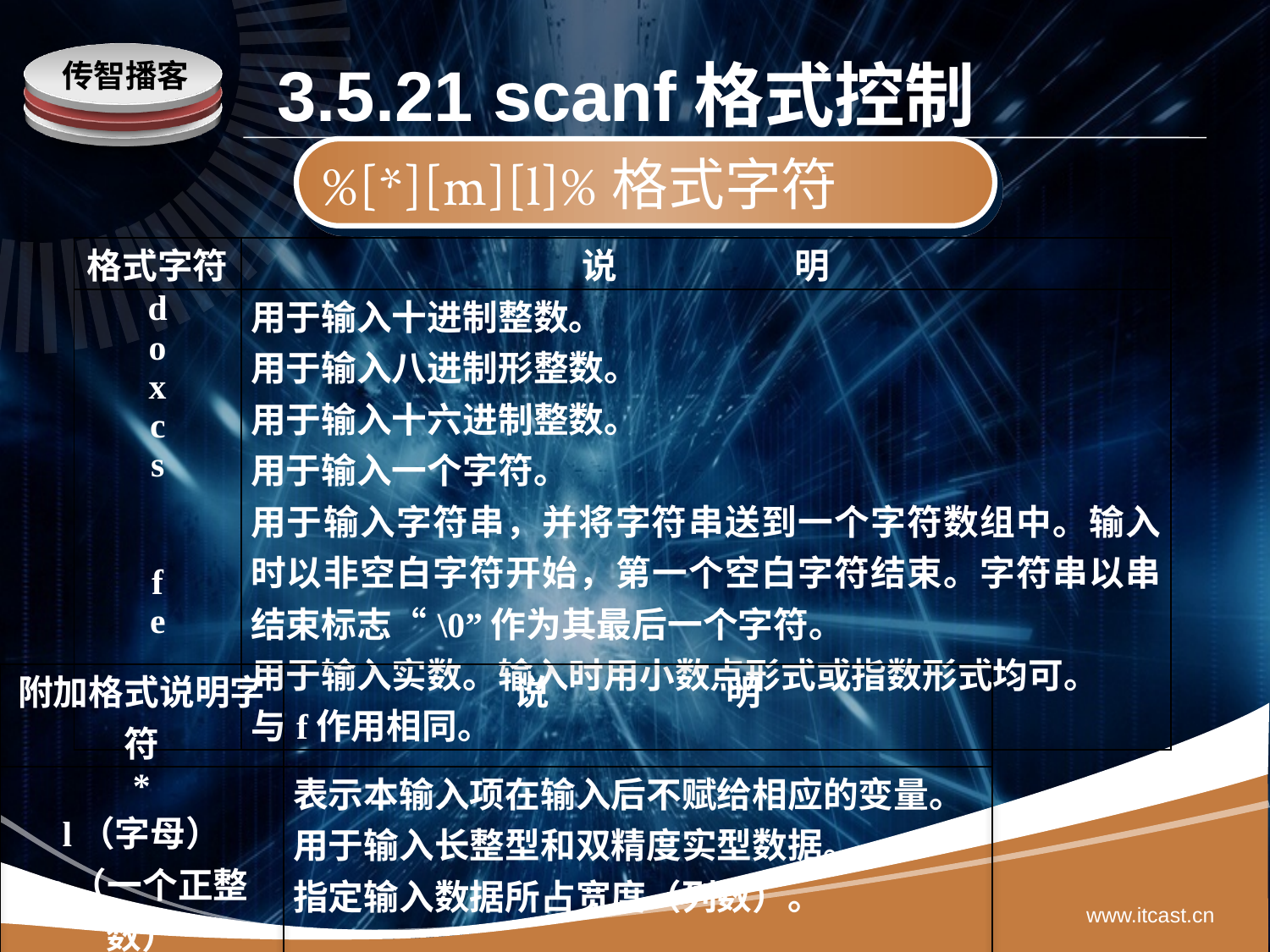

# 3.5.21 scanf格式控制
%[*][m][l]%格式字符

| 格式字符 | 说　　　　　明 |
| --- | --- |
| d o x c s f e | 用于输入十进制整数。 用于输入八进制形整数。 用于输入十六进制整数。 用于输入一个字符。 用于输入字符串，并将字符串送到一个字符数组中。输入时以非空白字符开始，第一个空白字符结束。字符串以串结束标志“\0”作为其最后一个字符。 用于输入实数。输入时用小数点形式或指数形式均可。 与f作用相同。 |
| 附加格式说明字符 | 说　　　　　明 |
| --- | --- |
| \* l（字母） m（一个正整数） | 表示本输入项在输入后不赋给相应的变量。 用于输入长整型和双精度实型数据。 指定输入数据所占宽度（列数）。 |
www.itcast.cn